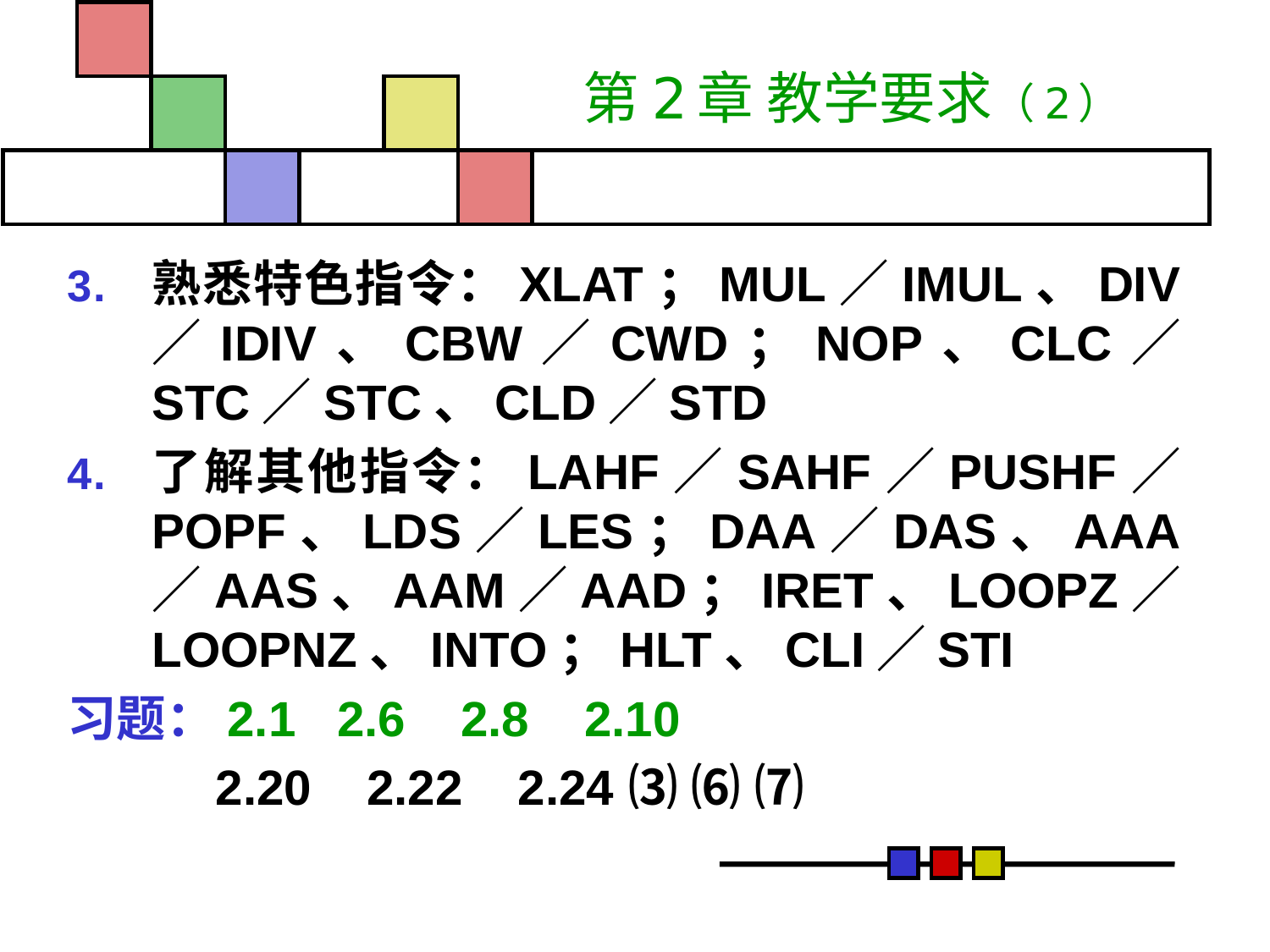

# 第2章 教学要求（2）
熟悉特色指令：XLAT；MUL／IMUL、DIV／IDIV、CBW／CWD；NOP、CLC／STC／STC、CLD／STD
了解其他指令：LAHF／SAHF／PUSHF／POPF、LDS／LES；DAA／DAS、AAA／AAS、AAM／AAD；IRET、LOOPZ／LOOPNZ、INTO；HLT、CLI／STI
习题：2.1   2.6    2.8    2.10
	2.20    2.22    2.24 ⑶ ⑹ ⑺